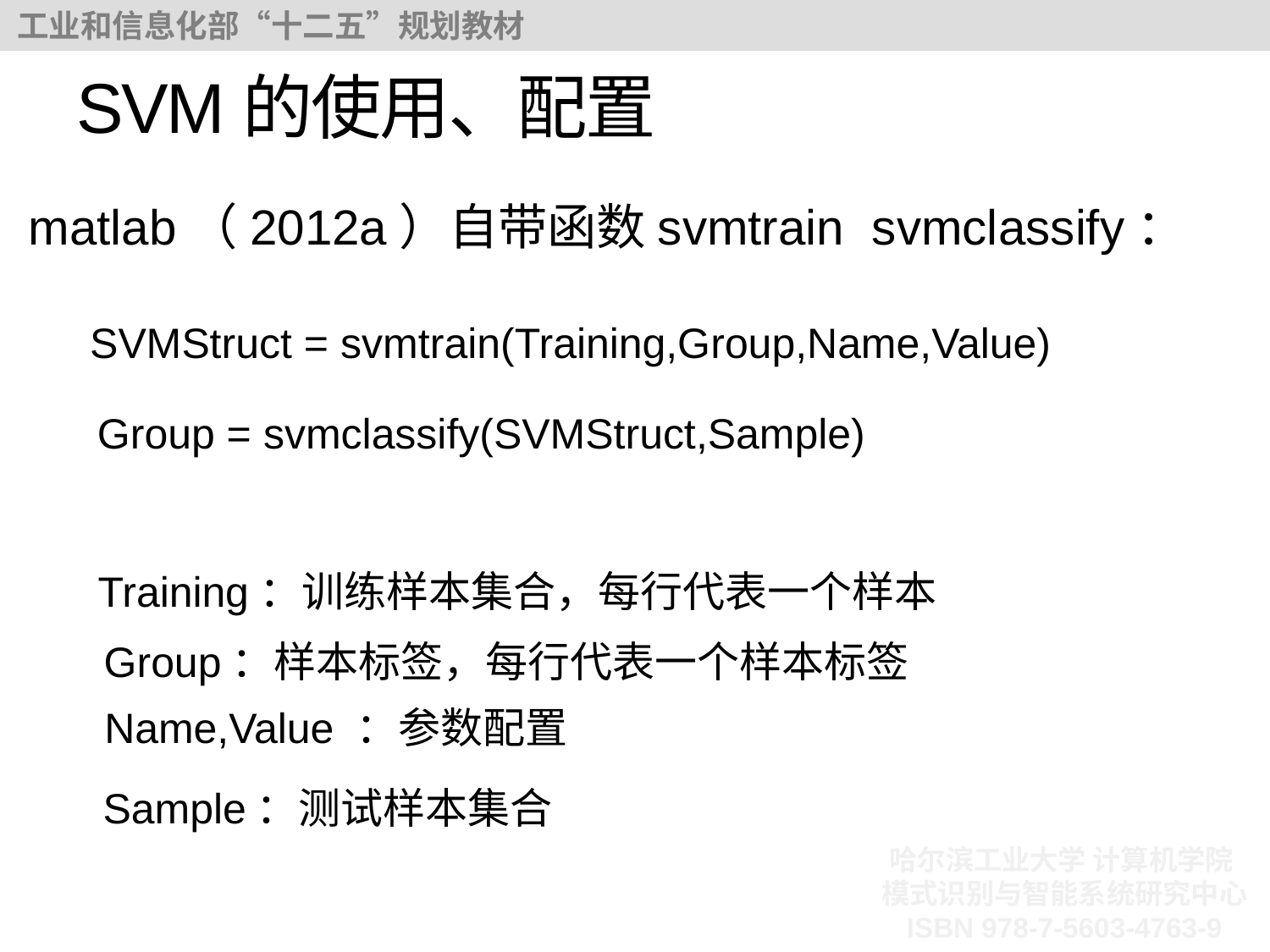

# SVM的使用、配置
matlab（2012a）自带函数svmtrain  svmclassify：

SVMStruct = svmtrain(Training,Group,Name,Value)
Group = svmclassify(SVMStruct,Sample)
Training：训练样本集合，每行代表一个样本
Group：样本标签，每行代表一个样本标签
Name,Value ：参数配置
Sample：测试样本集合